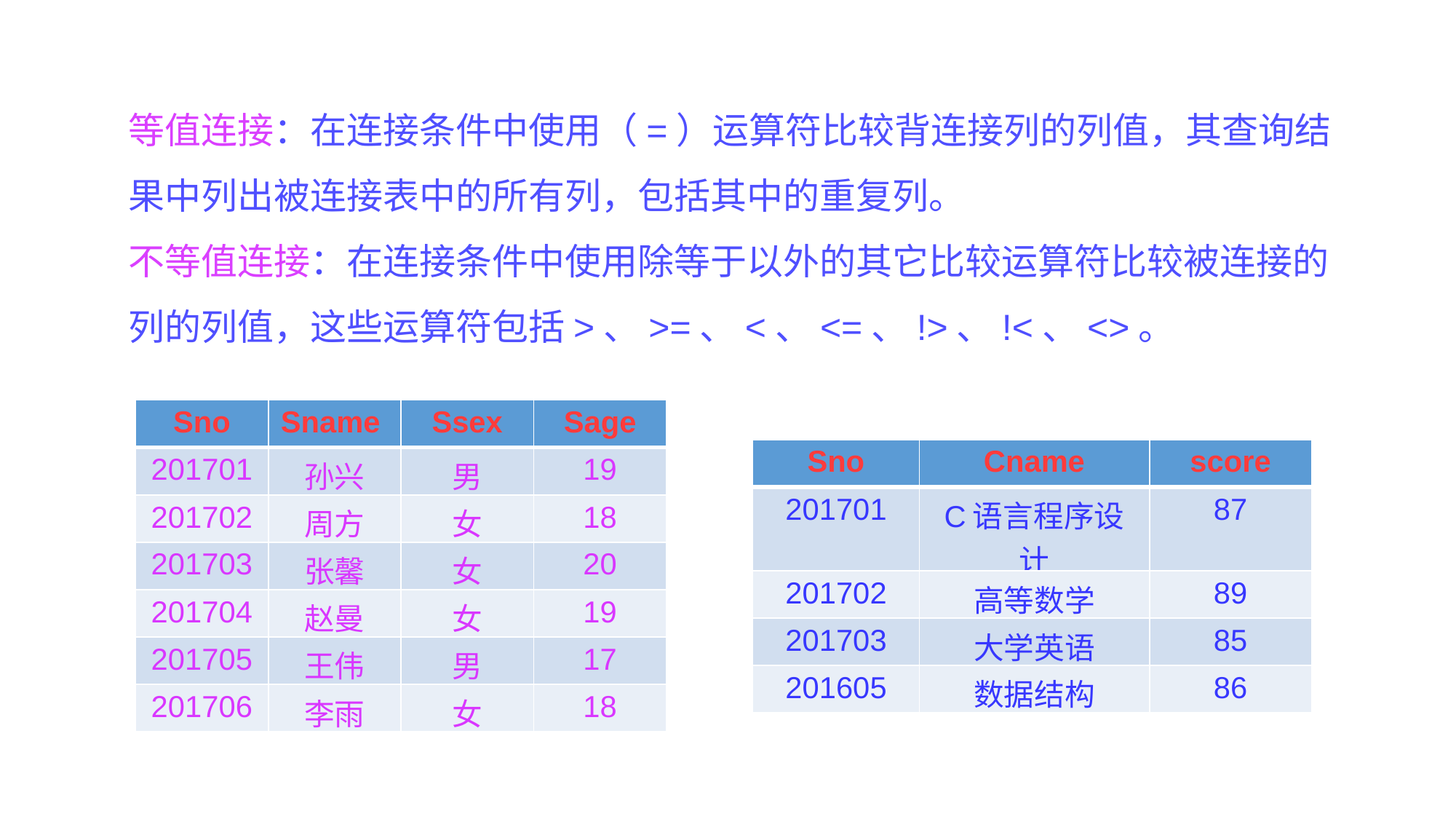

等值连接：在连接条件中使用（=）运算符比较背连接列的列值，其查询结果中列出被连接表中的所有列，包括其中的重复列。
不等值连接：在连接条件中使用除等于以外的其它比较运算符比较被连接的列的列值，这些运算符包括>、>=、<、<=、!>、!<、<>。
| Sno | Sname | Ssex | Sage |
| --- | --- | --- | --- |
| 201701 | 孙兴 | 男 | 19 |
| 201702 | 周方 | 女 | 18 |
| 201703 | 张馨 | 女 | 20 |
| 201704 | 赵曼 | 女 | 19 |
| 201705 | 王伟 | 男 | 17 |
| 201706 | 李雨 | 女 | 18 |
| Sno | Cname | score |
| --- | --- | --- |
| 201701 | C语言程序设计 | 87 |
| 201702 | 高等数学 | 89 |
| 201703 | 大学英语 | 85 |
| 201605 | 数据结构 | 86 |